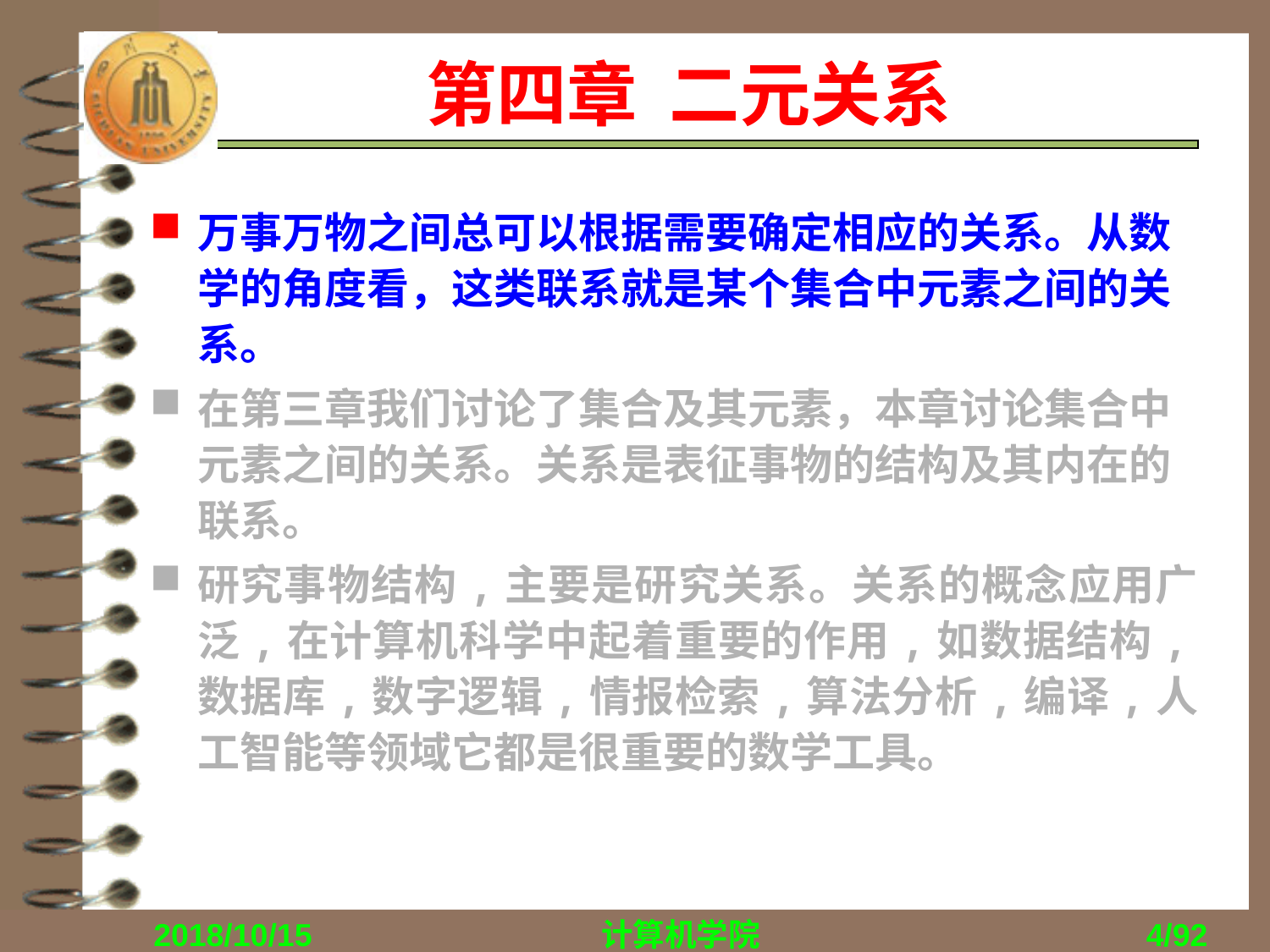

# 第四章  二元关系
万事万物之间总可以根据需要确定相应的关系。从数学的角度看，这类联系就是某个集合中元素之间的关系。
在第三章我们讨论了集合及其元素，本章讨论集合中元素之间的关系。关系是表征事物的结构及其内在的联系。
研究事物结构,主要是研究关系。关系的概念应用广泛,在计算机科学中起着重要的作用,如数据结构,数据库,数字逻辑,情报检索,算法分析,编译,人工智能等领域它都是很重要的数学工具。

2018/10/15
计算机学院
4/92